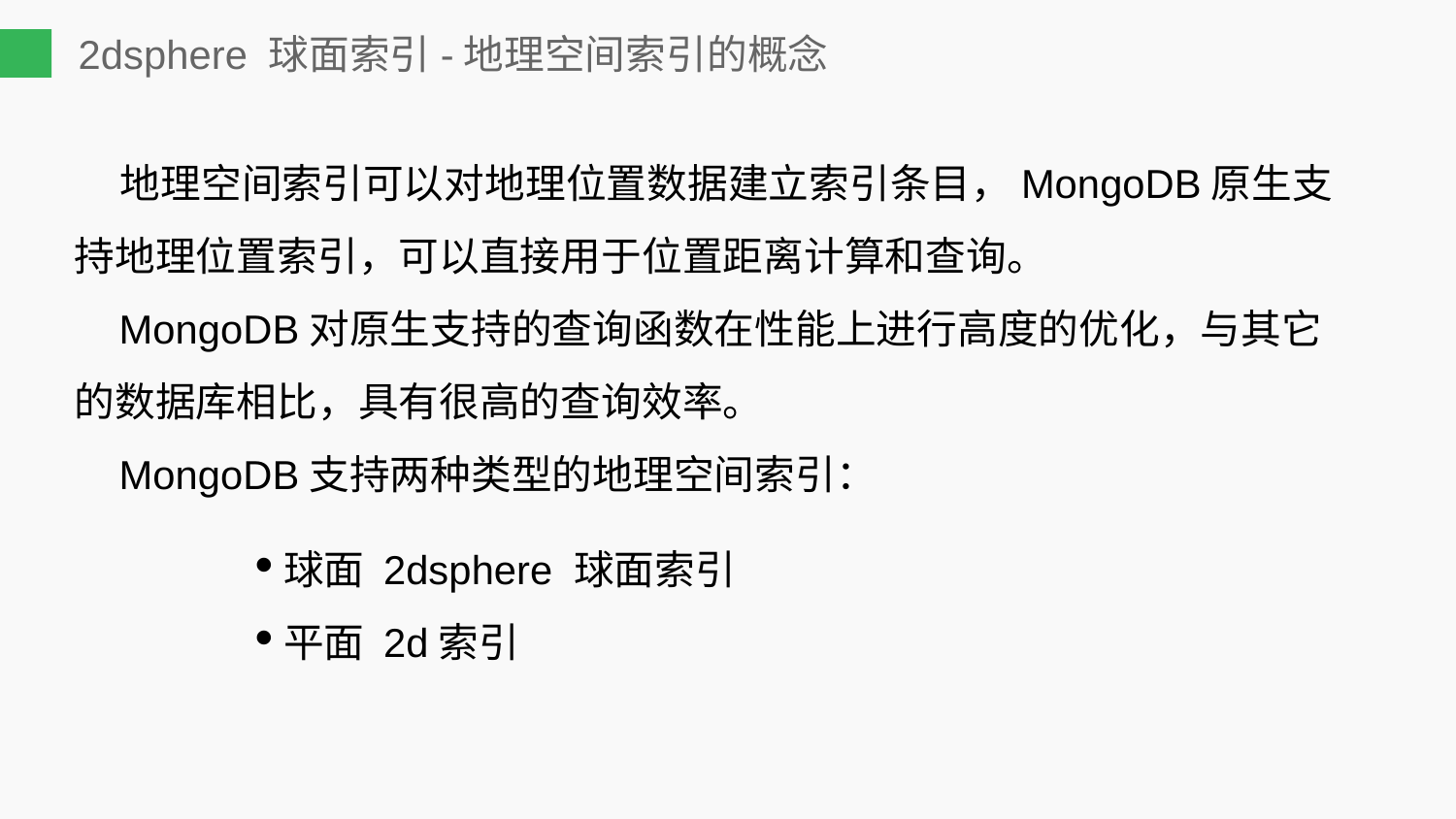

# 2dsphere 球面索引-地理空间索引的概念
    地理空间索引可以对地理位置数据建立索引条目，MongoDB原生支持地理位置索引，可以直接用于位置距离计算和查询。
    MongoDB对原生支持的查询函数在性能上进行高度的优化，与其它的数据库相比，具有很高的查询效率。
    MongoDB支持两种类型的地理空间索引：
球面 2dsphere 球面索引
平面 2d索引